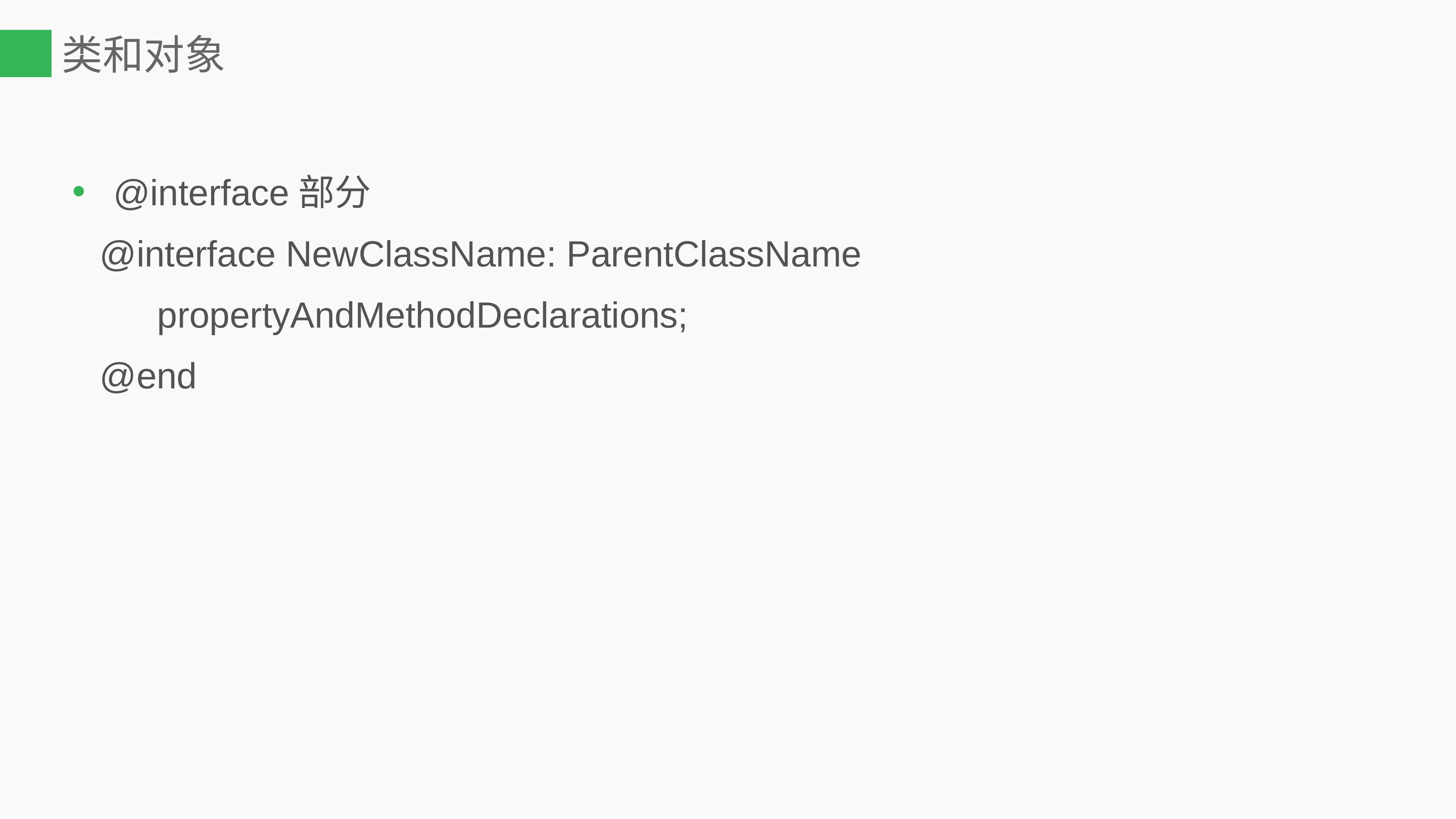

# 类和对象
@interface部分
@interface NewClassName: ParentClassName
	   propertyAndMethodDeclarations;
@end